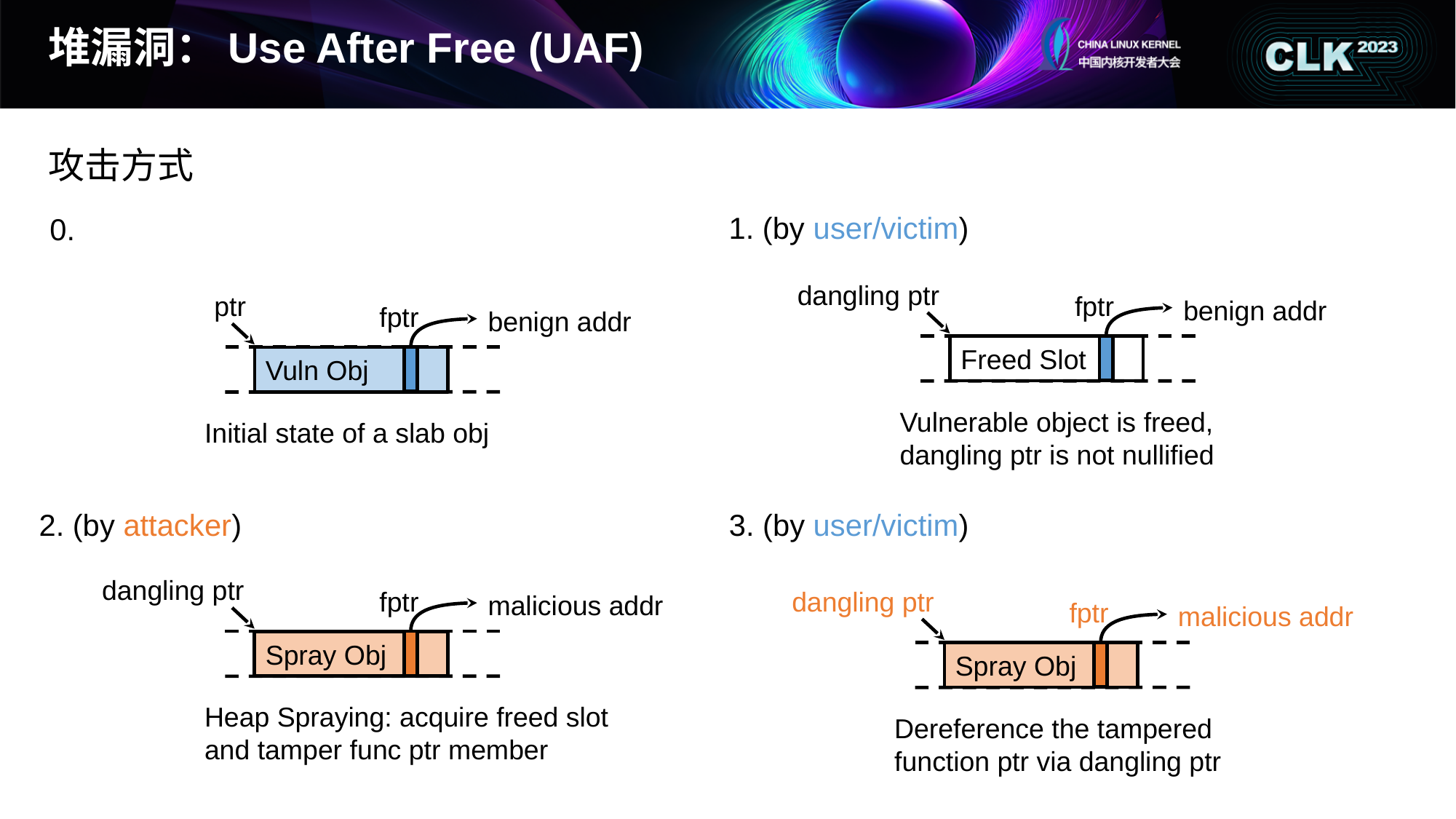

# 堆漏洞：Use After Free (UAF)
攻击方式
1. (by user/victim)
0.
dangling ptr
Freed Slot
Vulnerable object is freed, dangling ptr is not nullified

fptr
benign addr
ptr
Vuln Obj
Initial state of a slab obj

fptr
benign addr
3. (by user/victim)
2. (by attacker)
dangling ptr
Spray Obj
Heap Spraying: acquire freed slot and tamper func ptr member

fptr
malicious addr
dangling ptr
Spray Obj
Dereference the tampered function ptr via dangling ptr

fptr
malicious addr